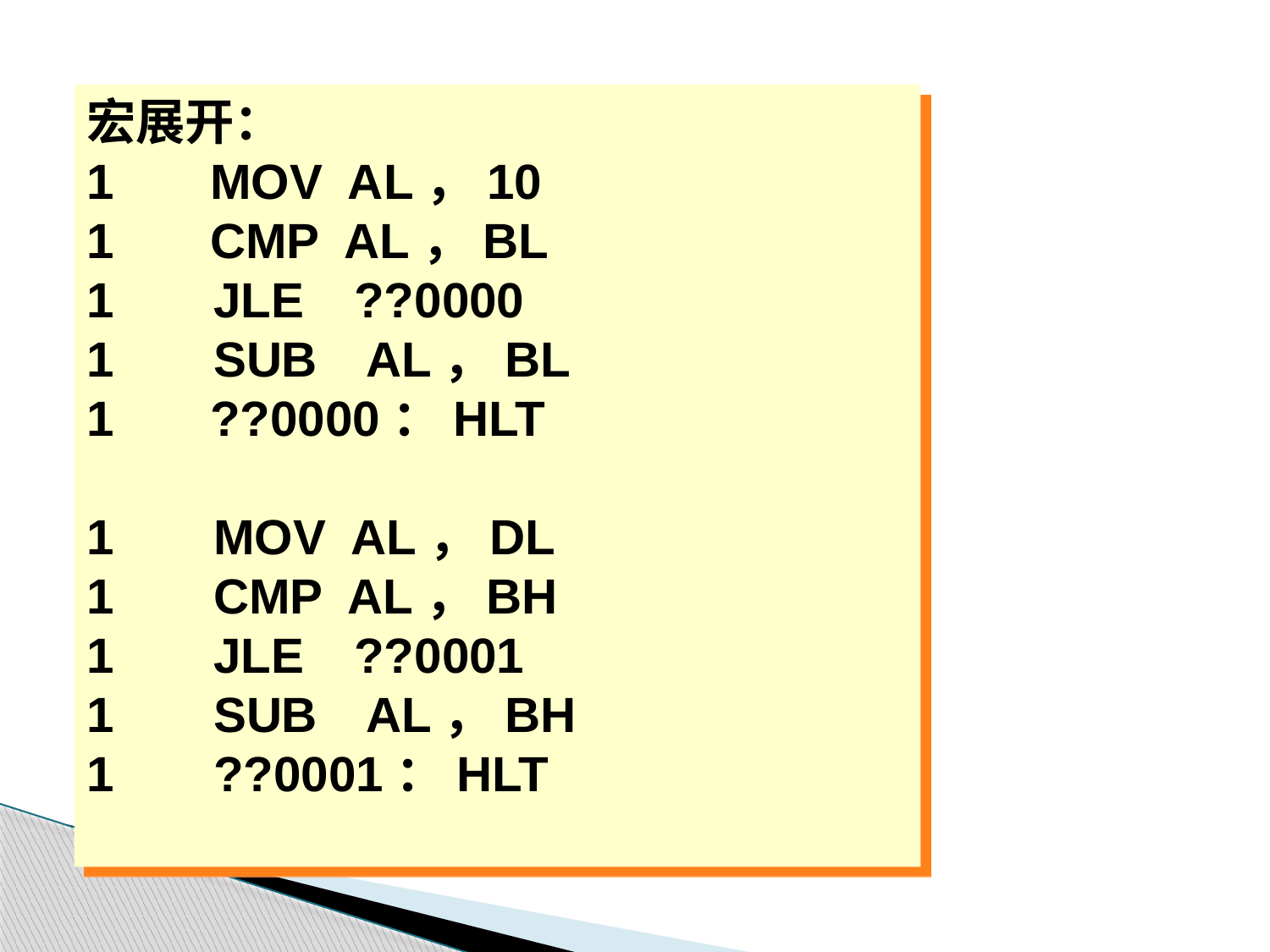

宏展开：
1       MOV  AL，10
1       CMP  AL，BL
1	JLE	 ??0000
1	SUB	  AL，BL
1       ??0000：HLT

1	MOV  AL，DL
1	CMP  AL，BH
1	JLE	 ??0001
1	SUB	  AL，BH
1	??0001：HLT